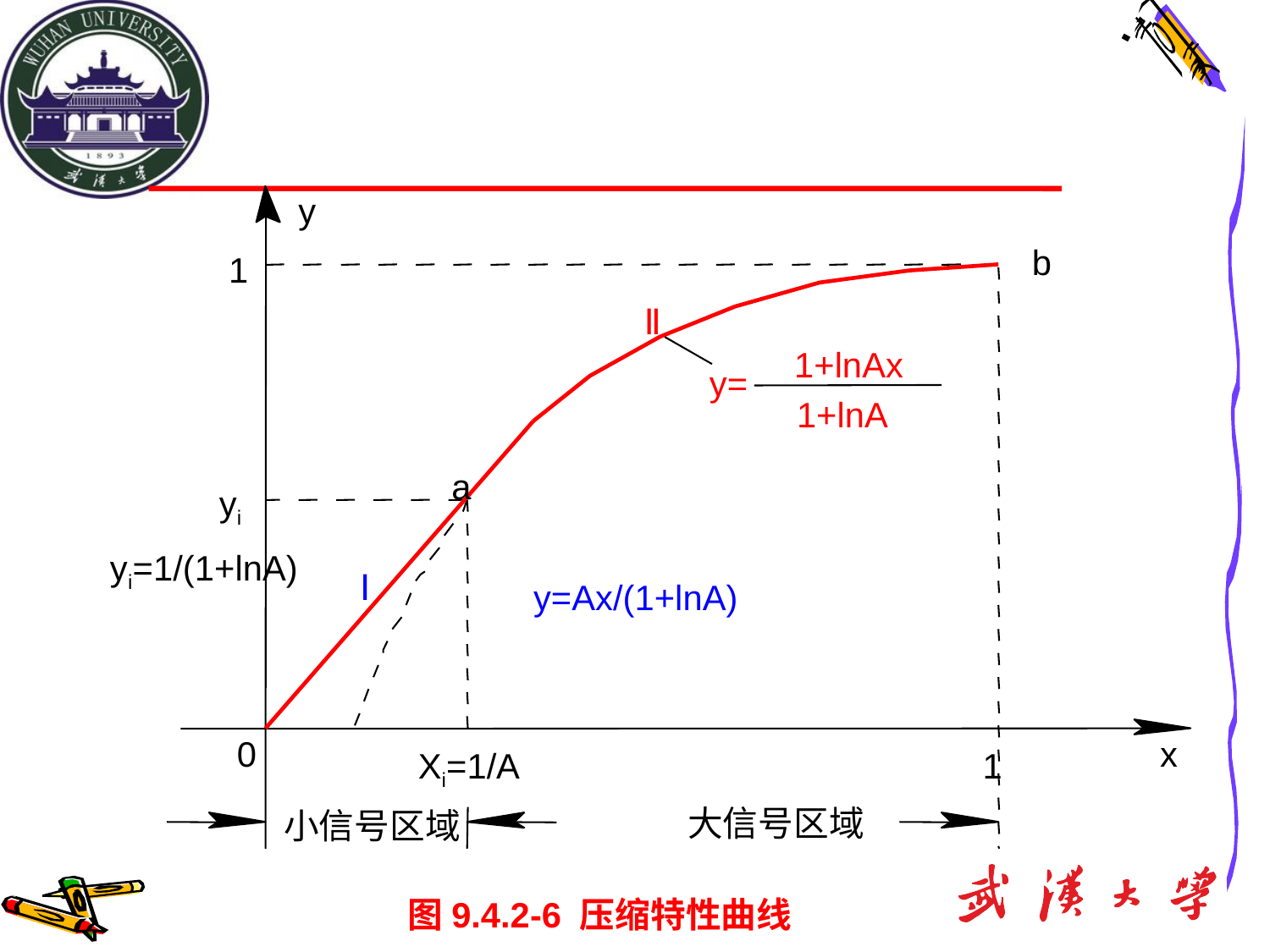

y

b
1

Ⅱ

1+lnAx
y=

1+lnA

a
yi

yi=1/(1+lnA)

Ⅰ

y=Ax/(1+lnA)

x
0
Xi=1/A
1

大信号区域
小信号区域

图9.4.2-6 压缩特性曲线